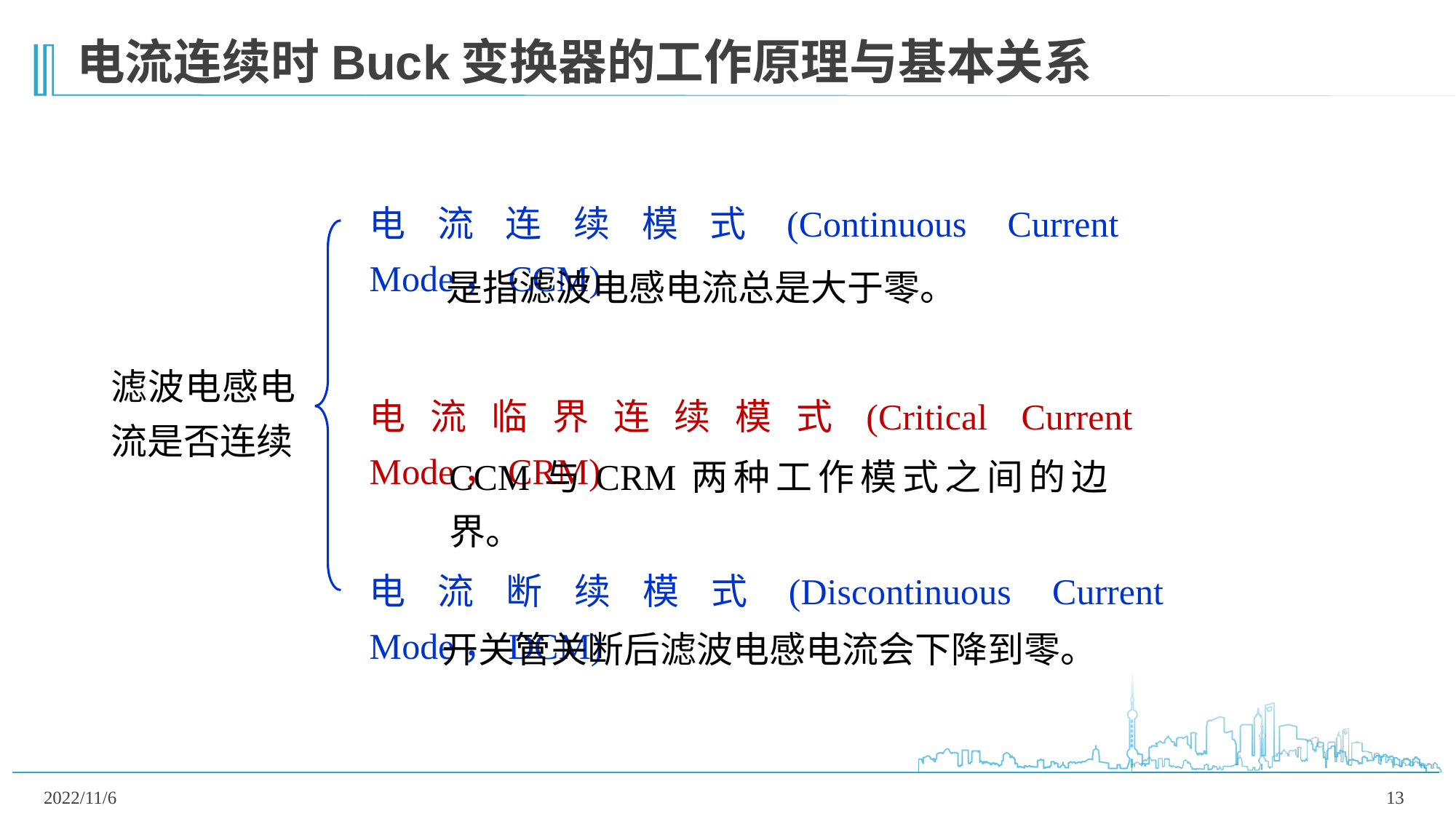

电流连续时Buck变换器的工作原理与基本关系

电流连续模式(Continuous Current Mode，CCM)

是指滤波电感电流总是大于零。
滤波电感电流是否连续
电流临界连续模式(Critical Current Mode，CRM)
CCM与CRM两种工作模式之间的边界。
电流断续模式(Discontinuous Current Mode，DCM)
开关管关断后滤波电感电流会下降到零。